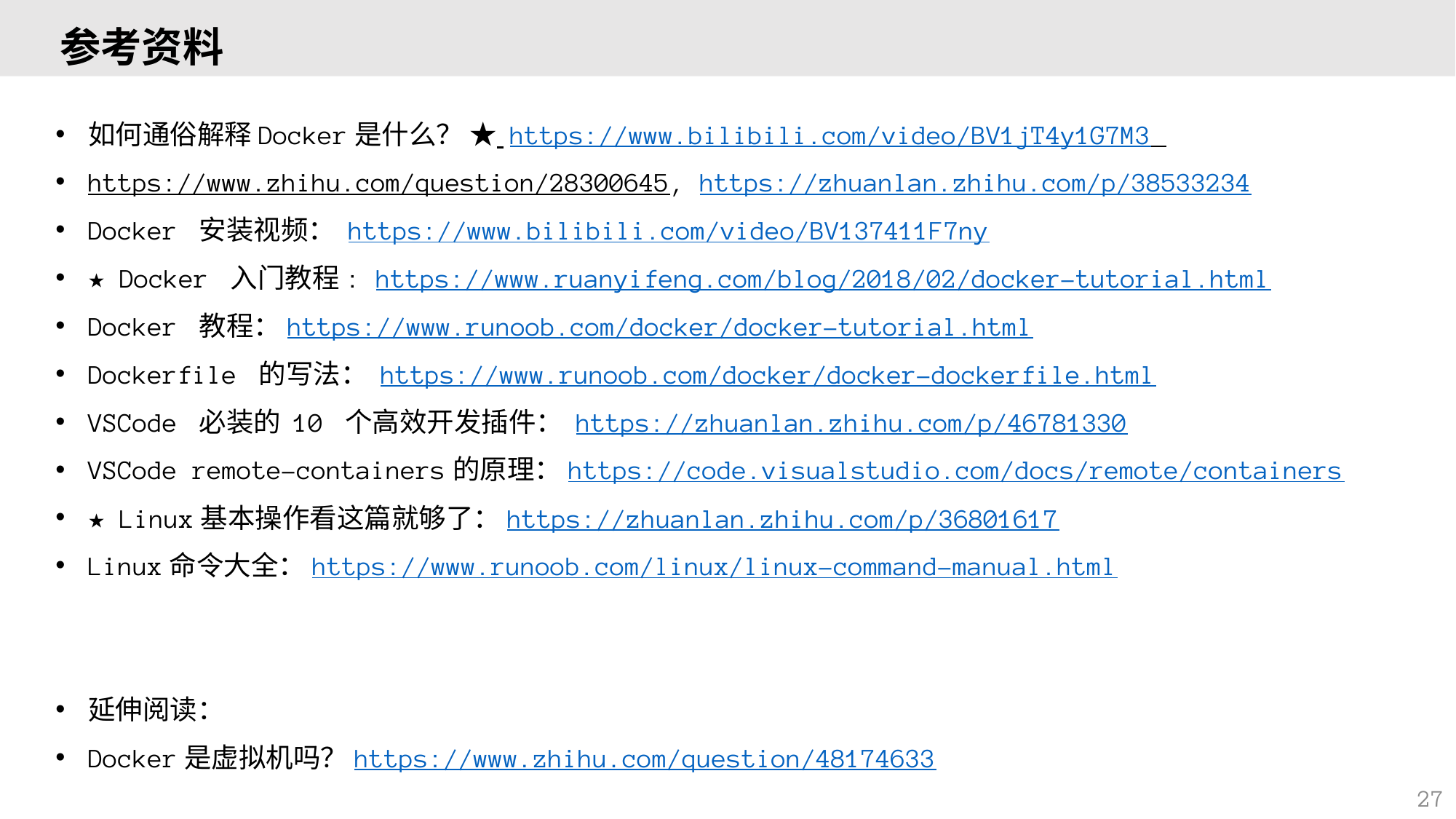

# 参考资料
如何通俗解释Docker是什么？ ★ https://www.bilibili.com/video/BV1jT4y1G7M3
https://www.zhihu.com/question/28300645, https://zhuanlan.zhihu.com/p/38533234
Docker 安装视频： https://www.bilibili.com/video/BV137411F7ny
★ Docker 入门教程: https://www.ruanyifeng.com/blog/2018/02/docker-tutorial.html
Docker 教程：https://www.runoob.com/docker/docker-tutorial.html
Dockerfile 的写法： https://www.runoob.com/docker/docker-dockerfile.html
VSCode 必装的 10 个高效开发插件： https://zhuanlan.zhihu.com/p/46781330
VSCode remote-containers的原理：https://code.visualstudio.com/docs/remote/containers
★ Linux基本操作看这篇就够了：https://zhuanlan.zhihu.com/p/36801617
Linux命令大全：https://www.runoob.com/linux/linux-command-manual.html

延伸阅读：
Docker是虚拟机吗？https://www.zhihu.com/question/48174633
27